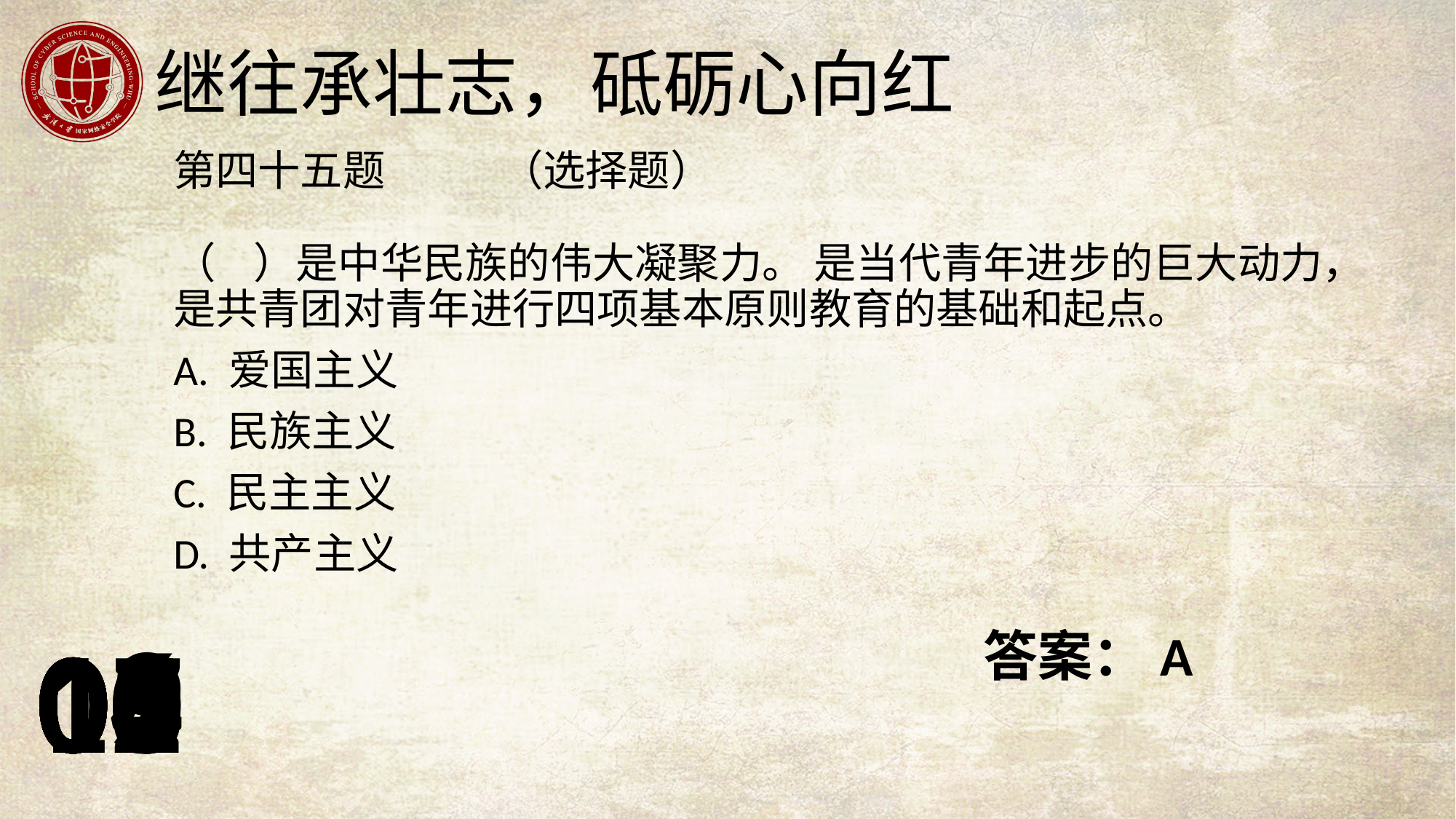

第四十五题		（选择题）

（    ）是中华民族的伟大凝聚力。 是当代青年进步的巨大动力，是共青团对青年进行四项基本原则教育的基础和起点。
A. 爱国主义
B. 民族主义
C. 民主主义
D. 共产主义
答案：A